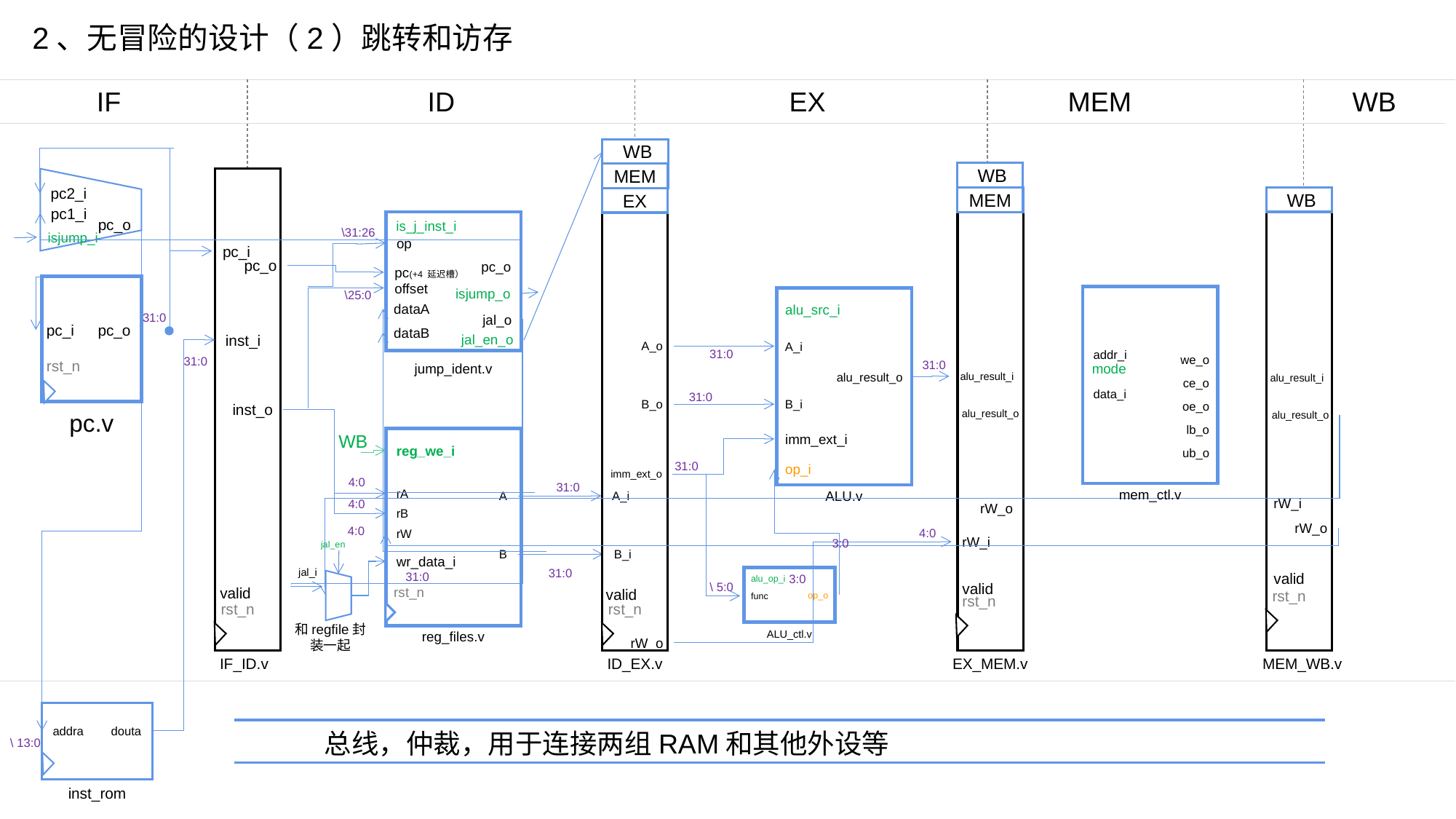

2、无冒险的设计（2）跳转和访存
IF
ID
EX
MEM
WB
WB

WB

MEM

pc2_i
WB

MEM
EX

pc1_i
pc_o
is_j_inst_i

\31:26
isjump_i
op
pc_i
pc_o
pc_o
pc(+4 延迟槽）
offset

isjump_o
\25:0

dataA
alu_src_i
31:0
jal_o
pc_i
pc_o
dataB
inst_i
jal_en_o

A_o
A_i
31:0
addr_i
we_o
31:0
rst_n
31:0
jump_ident.v
mode
alu_result_o
alu_result_i
alu_result_i
ce_o
data_i

31:0
B_i
B_o
oe_o
inst_o
alu_result_o
pc.v
alu_result_o
lb_o
WB
imm_ext_i

reg_we_i
ub_o
31:0
op_i
imm_ext_o
4:0
31:0
mem_ctl.v
rA
ALU.v
A
A_i
rW_i
4:0
rW_o
rB
rW_o
4:0
4:0
rW
rW_i
3:0
jal_en
B
B_i
wr_data_i
jal_i
31:0
31:0
valid
3:0
alu_op_i

\ 5:0
valid
rst_n
valid
valid
rst_n

op_o
func
rst_n
rst_n
rst_n

和regfile封装一起

ALU_ctl.v
reg_files.v

rW_o
IF_ID.v
ID_EX.v
EX_MEM.v
MEM_WB.v

addra
douta
总线，仲裁，用于连接两组RAM和其他外设等
\ 13:0

inst_rom